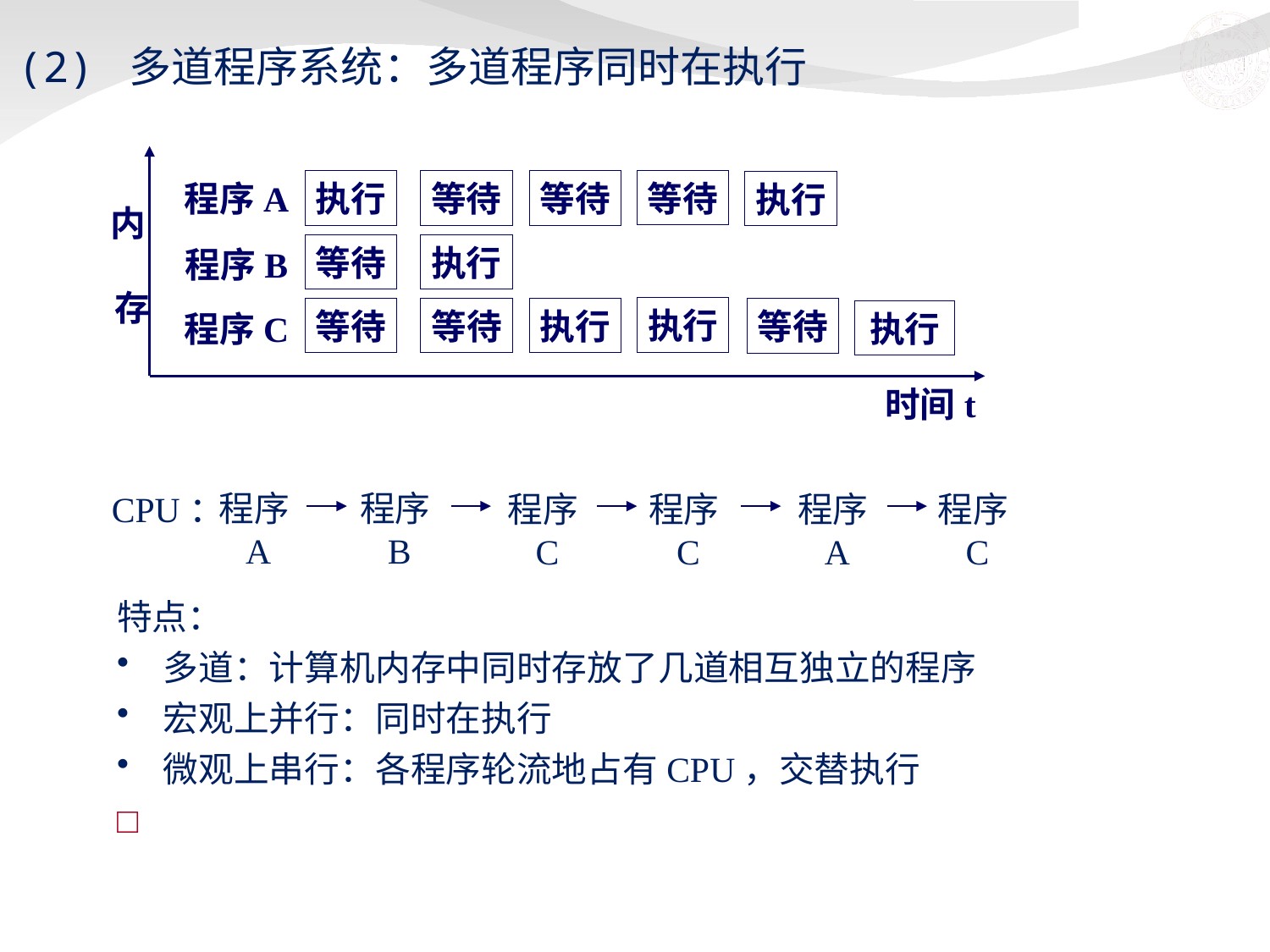

(2) 多道程序系统：多道程序同时在执行
等待
程序A
执行
等待
等待
执行
内

存
等待
执行
程序B
执行
等待
等待
执行
等待
程序C
执行
时间t
程序B
程序A
程序C
程序C
程序A
程序C

CPU：
特点：
 多道：计算机内存中同时存放了几道相互独立的程序
 宏观上并行：同时在执行
 微观上串行：各程序轮流地占有CPU，交替执行
□